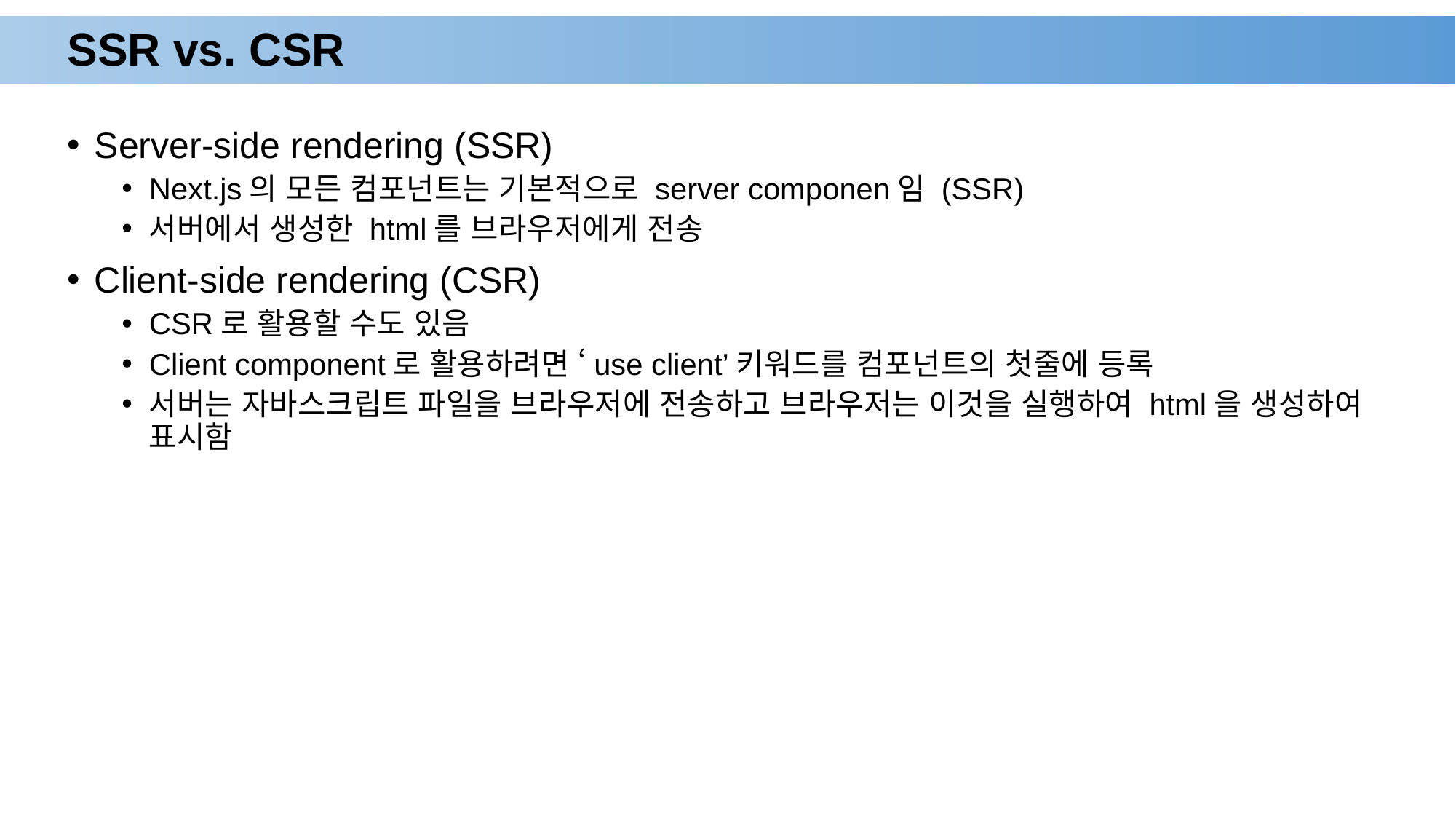

# SSR vs. CSR
Server-side rendering (SSR)
Next.js의 모든 컴포넌트는 기본적으로 server componen임 (SSR)
서버에서 생성한 html를 브라우저에게 전송
Client-side rendering (CSR)
CSR로 활용할 수도 있음
Client component로 활용하려면 ‘use client’키워드를 컴포넌트의 첫줄에 등록
서버는 자바스크립트 파일을 브라우저에 전송하고 브라우저는 이것을 실행하여 html을 생성하여 표시함